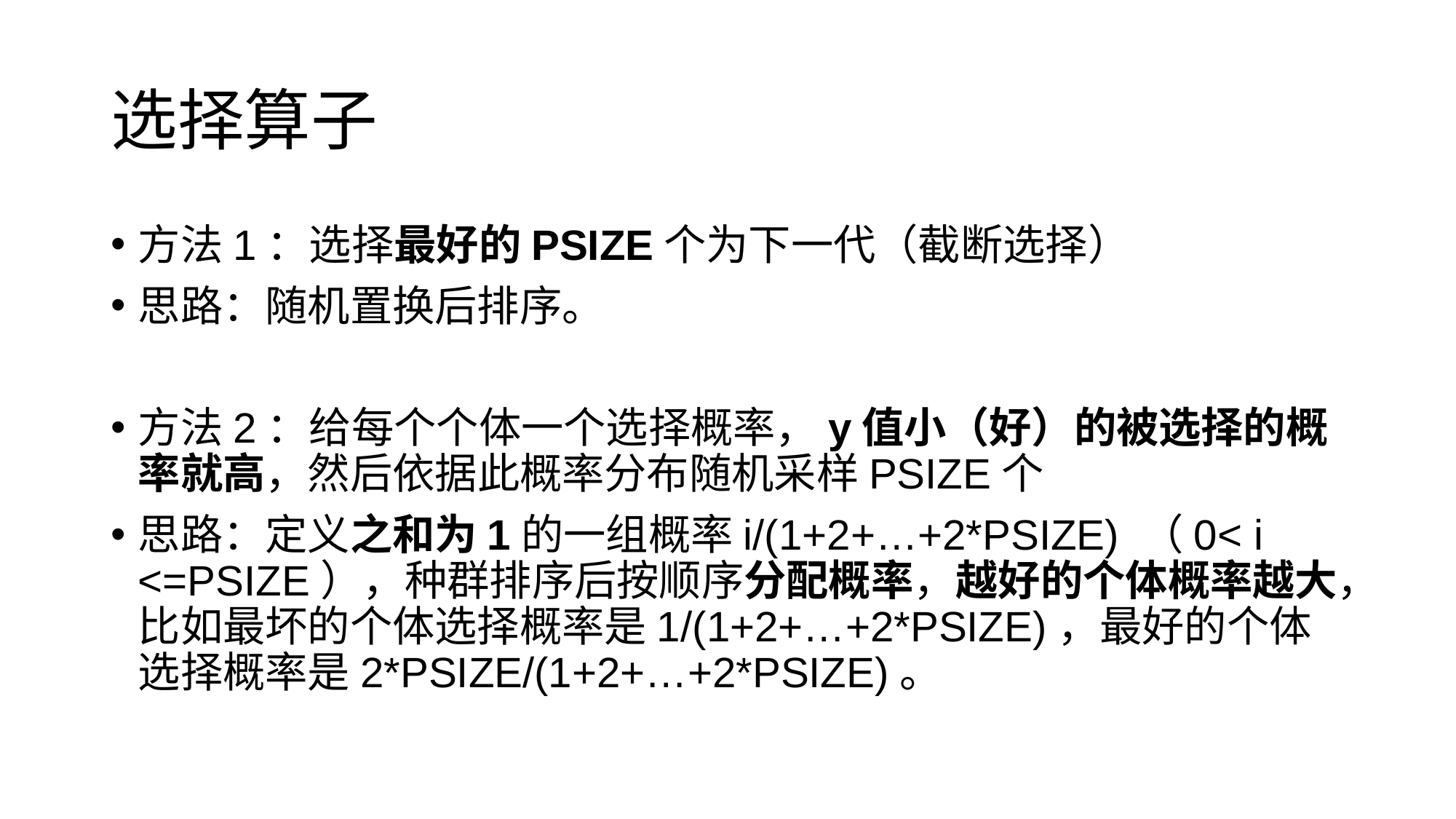

# 选择算子
方法1：选择最好的PSIZE个为下一代（截断选择）
思路：随机置换后排序。

方法2：给每个个体一个选择概率，y值小（好）的被选择的概率就高，然后依据此概率分布随机采样PSIZE个
思路：定义之和为1的一组概率i/(1+2+…+2*PSIZE) （0< i <=PSIZE），种群排序后按顺序分配概率，越好的个体概率越大，比如最坏的个体选择概率是1/(1+2+…+2*PSIZE)，最好的个体选择概率是2*PSIZE/(1+2+…+2*PSIZE)。